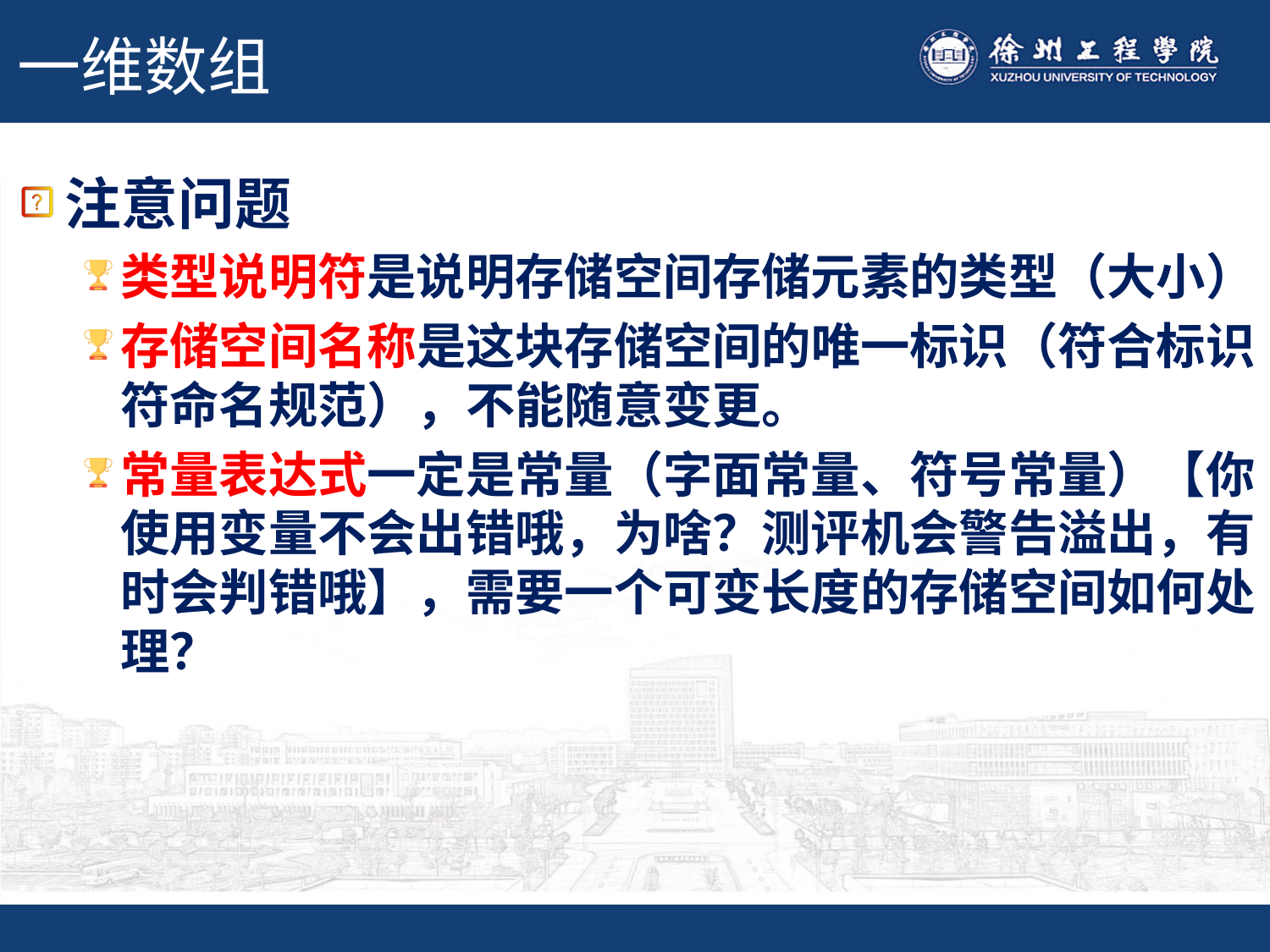

# 一维数组
注意问题
类型说明符是说明存储空间存储元素的类型（大小）
存储空间名称是这块存储空间的唯一标识（符合标识符命名规范），不能随意变更。
常量表达式一定是常量（字面常量、符号常量）【你使用变量不会出错哦，为啥？测评机会警告溢出，有时会判错哦】，需要一个可变长度的存储空间如何处理？